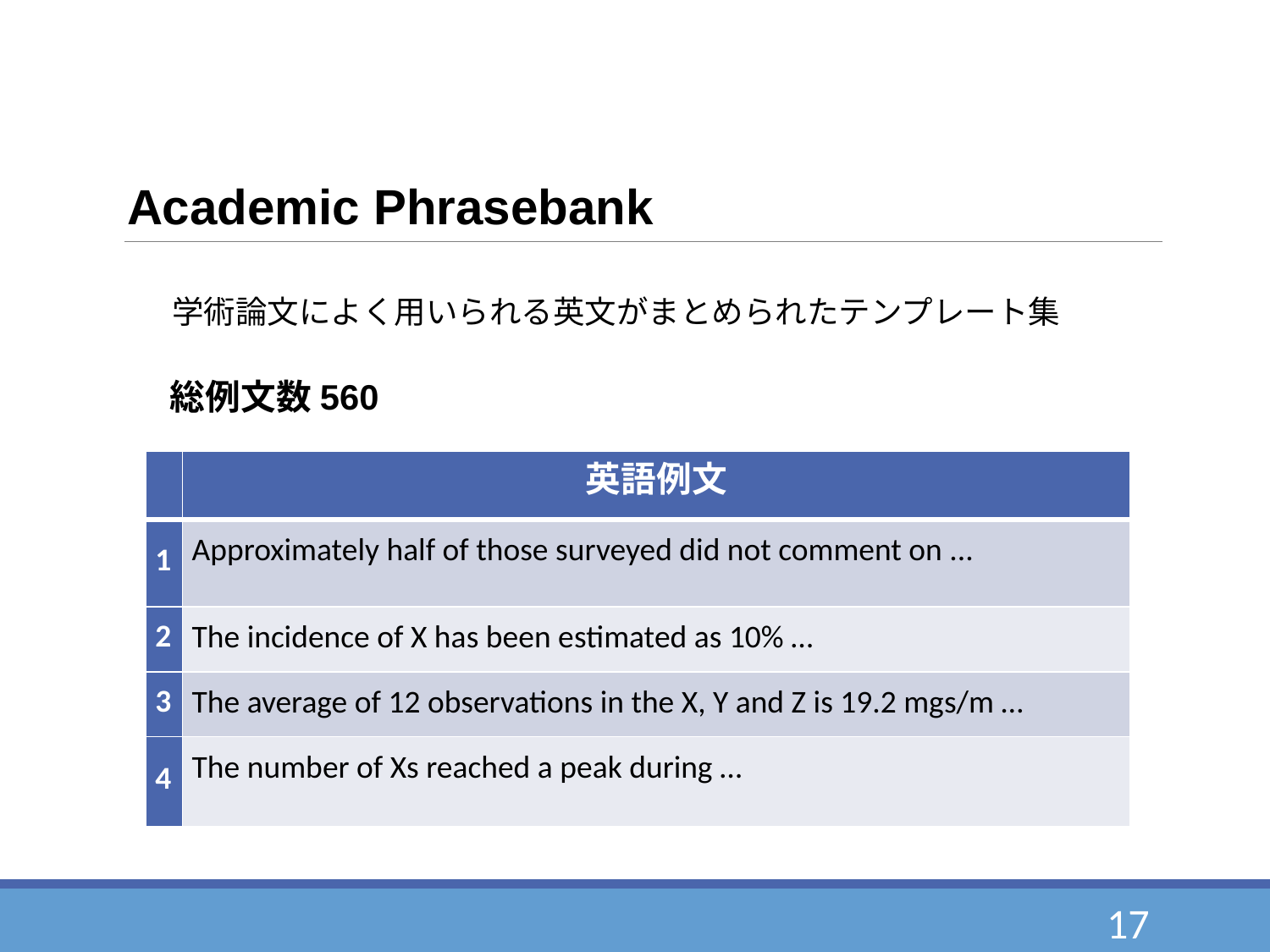

# Academic Phrasebank
学術論文によく用いられる英文がまとめられたテンプレート集
総例文数560
|  | 英語例文 |
| --- | --- |
| 1 | Approximately half of those surveyed did not comment on ... |
| 2 | The incidence of X has been estimated as 10% … |
| 3 | The average of 12 observations in the X, Y and Z is 19.2 mgs/m … |
| 4 | The number of Xs reached a peak during … |
17